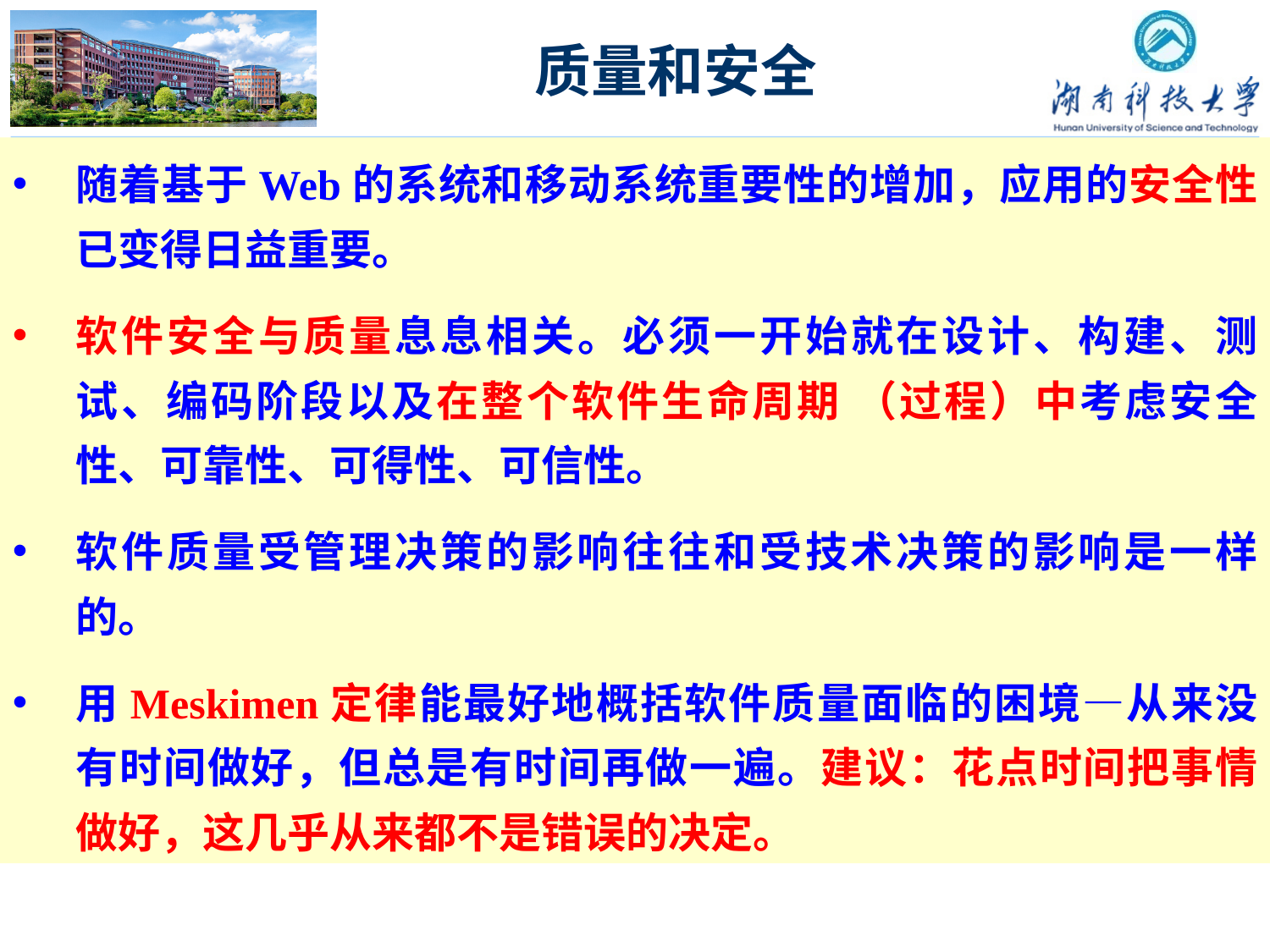

质量和安全
随着基于Web的系统和移动系统重要性的增加，应用的安全性已变得日益重要。
软件安全与质量息息相关。必须一开始就在设计、构建、测试、编码阶段以及在整个软件生命周期 （过程）中考虑安全性、可靠性、可得性、可信性。
软件质量受管理决策的影响往往和受技术决策的影响是一样的。
用Meskimen定律能最好地概括软件质量面临的困境―从来没有时间做好，但总是有时间再做一遍。建议：花点时间把事情做好，这几乎从来都不是错误的决定。
9